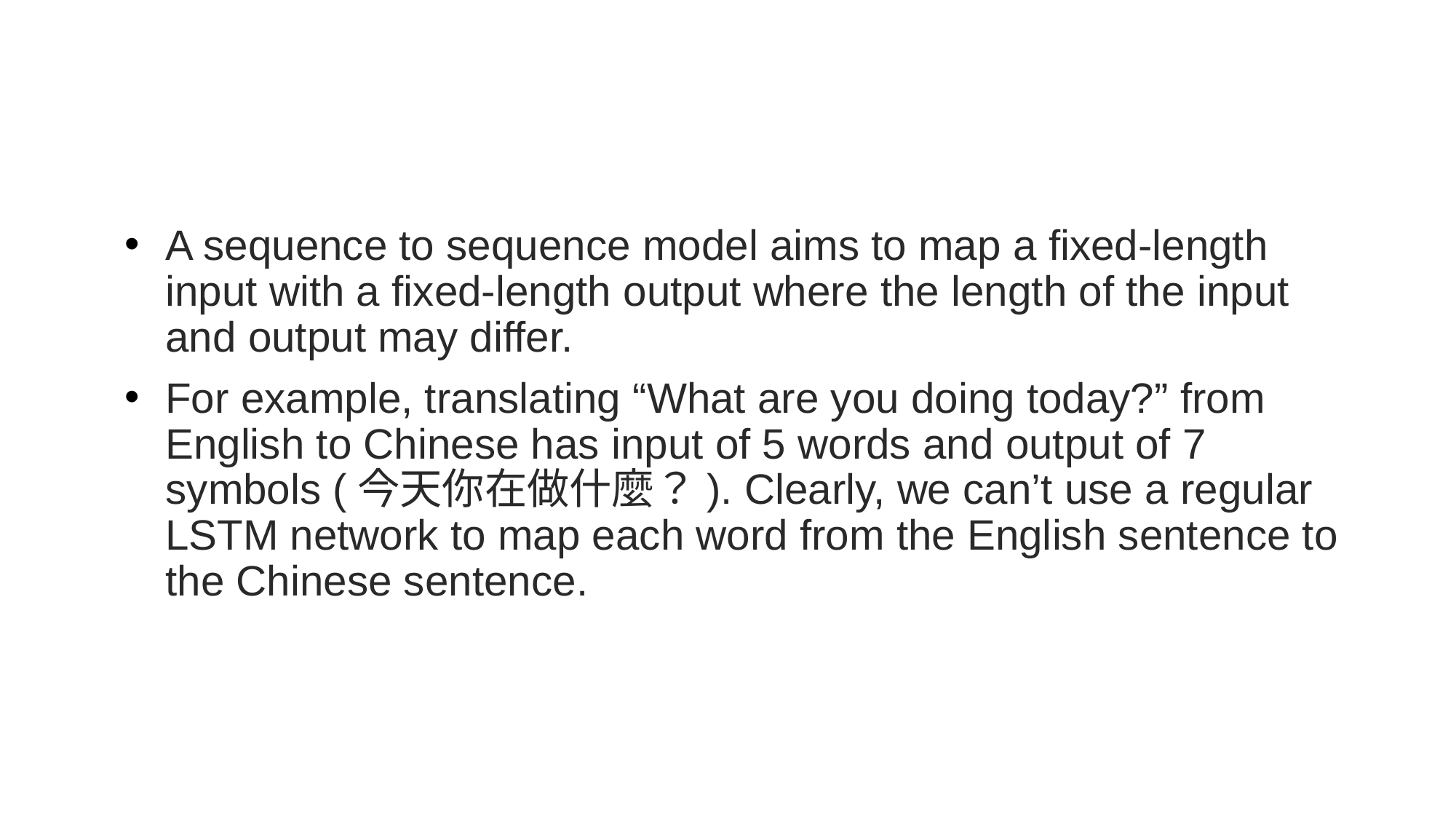

#
A sequence to sequence model aims to map a fixed-length input with a fixed-length output where the length of the input and output may differ.
For example, translating “What are you doing today?” from English to Chinese has input of 5 words and output of 7 symbols (今天你在做什麼？). Clearly, we can’t use a regular LSTM network to map each word from the English sentence to the Chinese sentence.